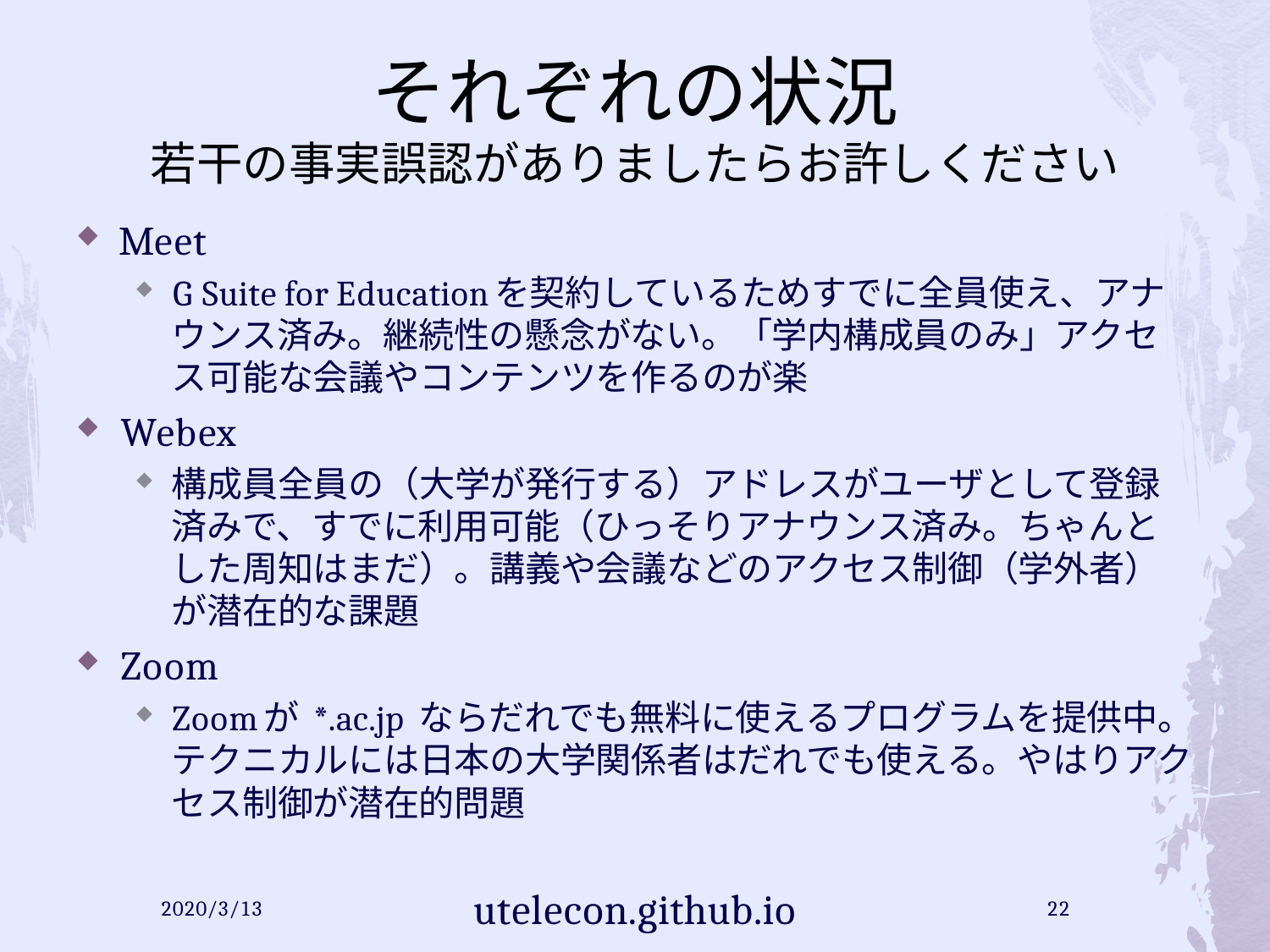

# それぞれの状況 若干の事実誤認がありましたらお許しください
Meet
G Suite for Educationを契約しているためすでに全員使え、アナウンス済み。継続性の懸念がない。「学内構成員のみ」アクセス可能な会議やコンテンツを作るのが楽
Webex
構成員全員の（大学が発行する）アドレスがユーザとして登録済みで、すでに利用可能（ひっそりアナウンス済み。ちゃんとした周知はまだ）。講義や会議などのアクセス制御（学外者）が潜在的な課題
Zoom
Zoomが *.ac.jp ならだれでも無料に使えるプログラムを提供中。テクニカルには日本の大学関係者はだれでも使える。やはりアクセス制御が潜在的問題
2020/3/13
utelecon.github.io
22